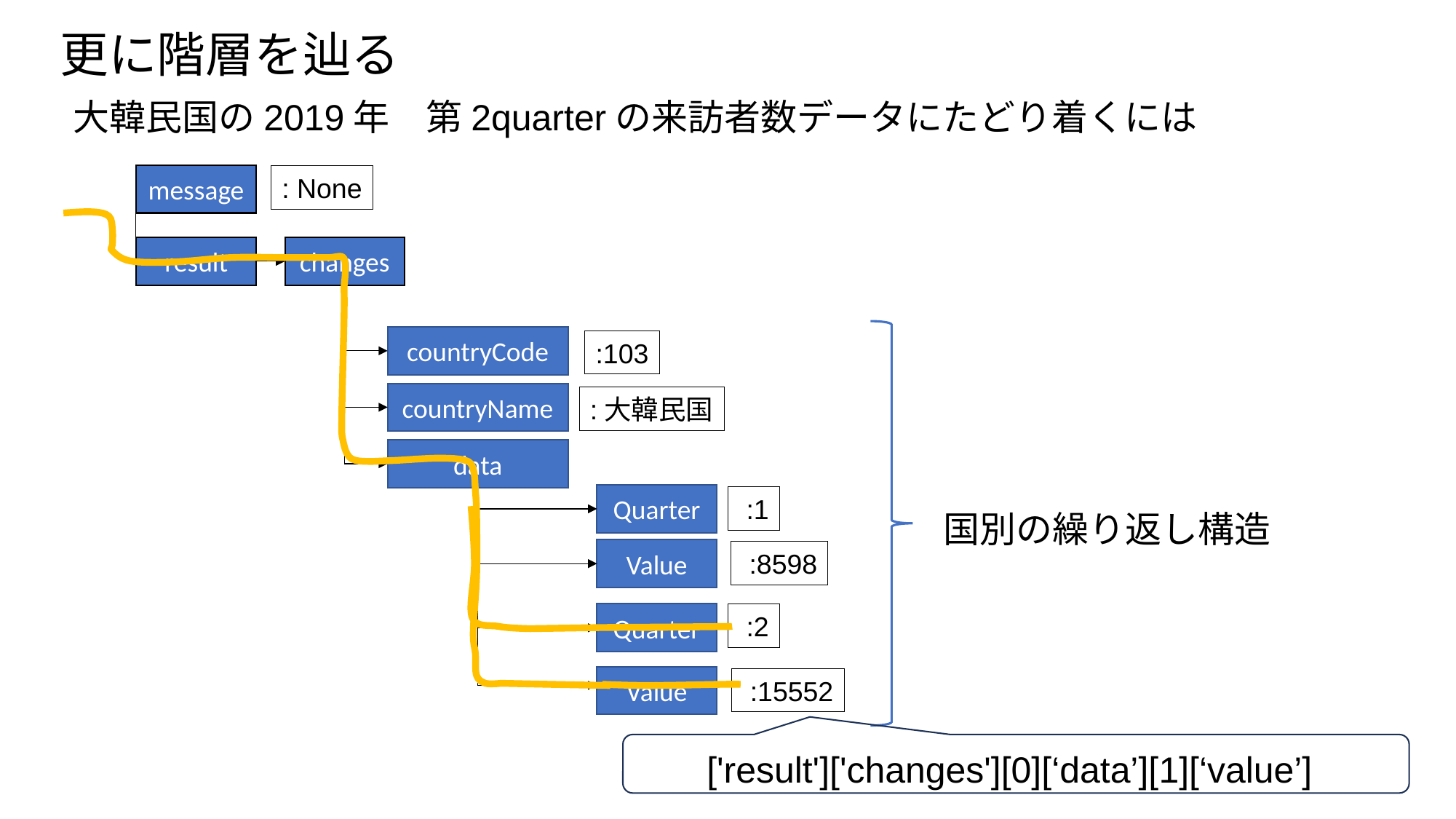

更に階層を辿る
大韓民国の2019年　第2quarterの来訪者数データにたどり着くには
message
: None

result
changes

countryCode
:103
countryName
:大韓民国
data
Quarter
 :1
国別の繰り返し構造

Value
 :8598
Quarter
 :2
Value
 :15552

['result']['changes'][0][‘data’][1][‘value’]
Quarter
 :2